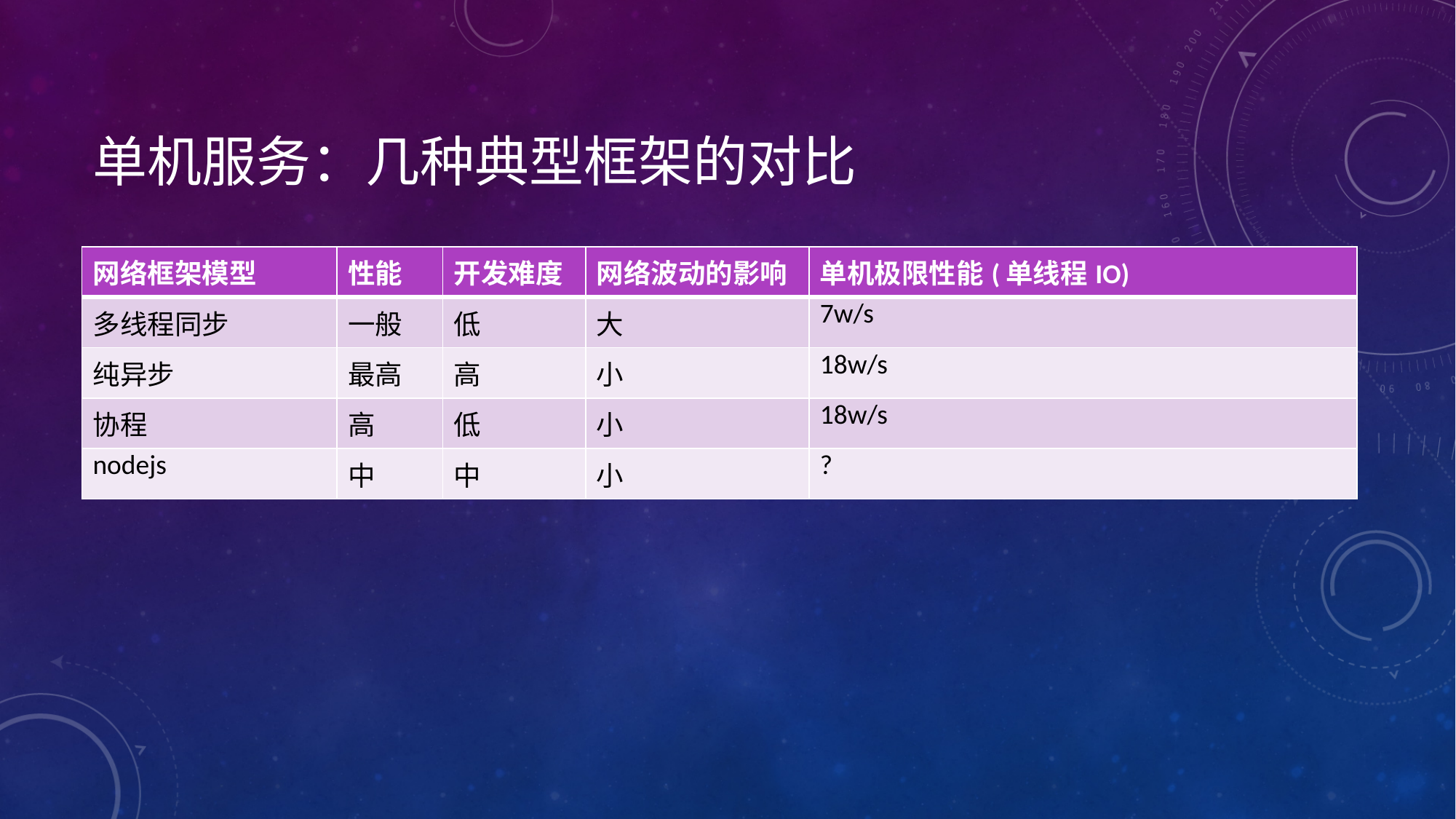

# 单机服务：几种典型框架的对比
| 网络框架模型 | 性能 | 开发难度 | 网络波动的影响 | 单机极限性能(单线程IO) |
| --- | --- | --- | --- | --- |
| 多线程同步 | 一般 | 低 | 大 | 7w/s |
| 纯异步 | 最高 | 高 | 小 | 18w/s |
| 协程 | 高 | 低 | 小 | 18w/s |
| nodejs | 中 | 中 | 小 | ? |